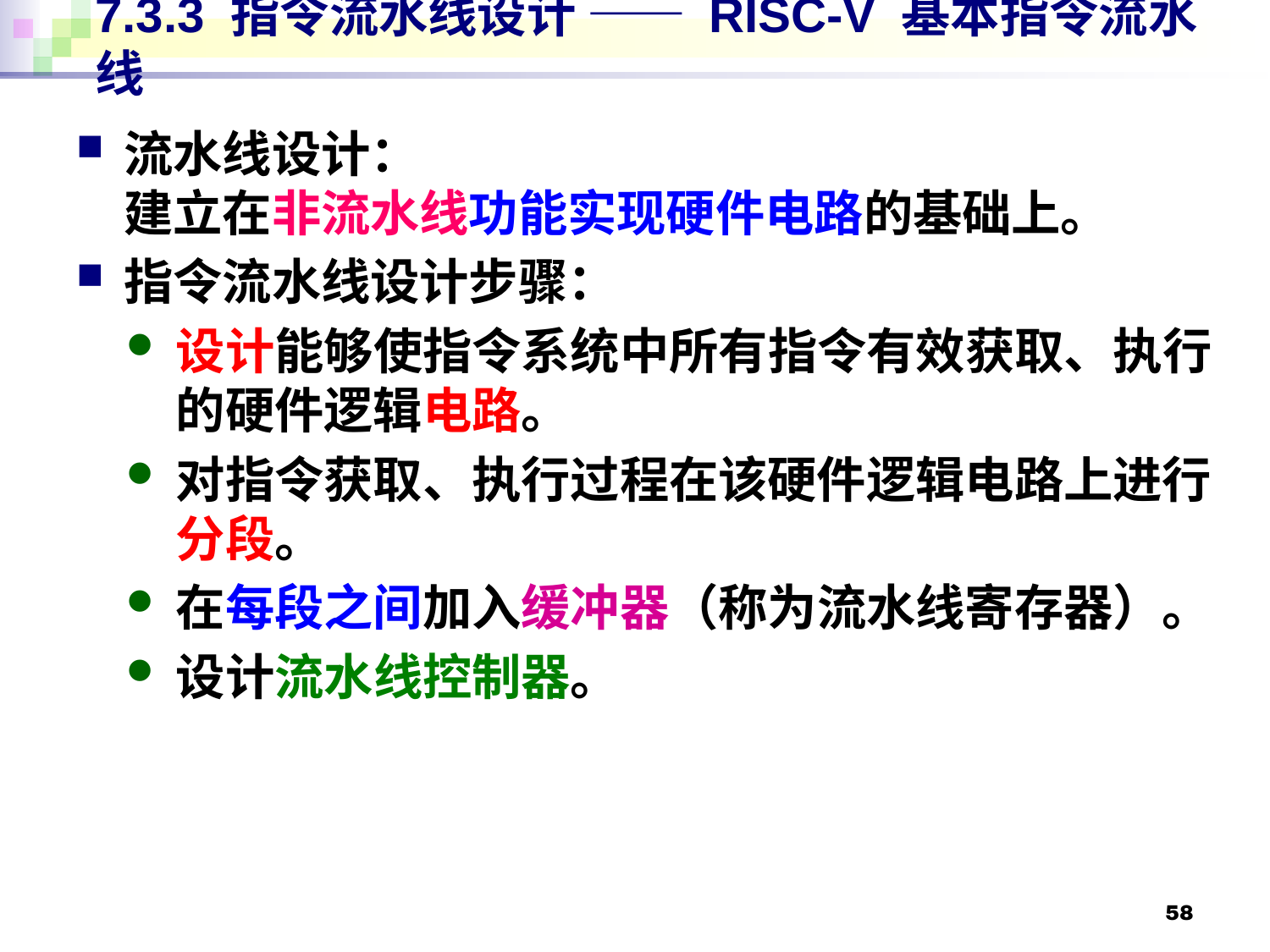

# 7.3.3 指令流水线设计 —— RISC-V 基本指令流水线
流水线设计：
建立在非流水线功能实现硬件电路的基础上。
指令流水线设计步骤：
设计能够使指令系统中所有指令有效获取、执行的硬件逻辑电路。
对指令获取、执行过程在该硬件逻辑电路上进行分段。
在每段之间加入缓冲器（称为流水线寄存器）。
设计流水线控制器。
58